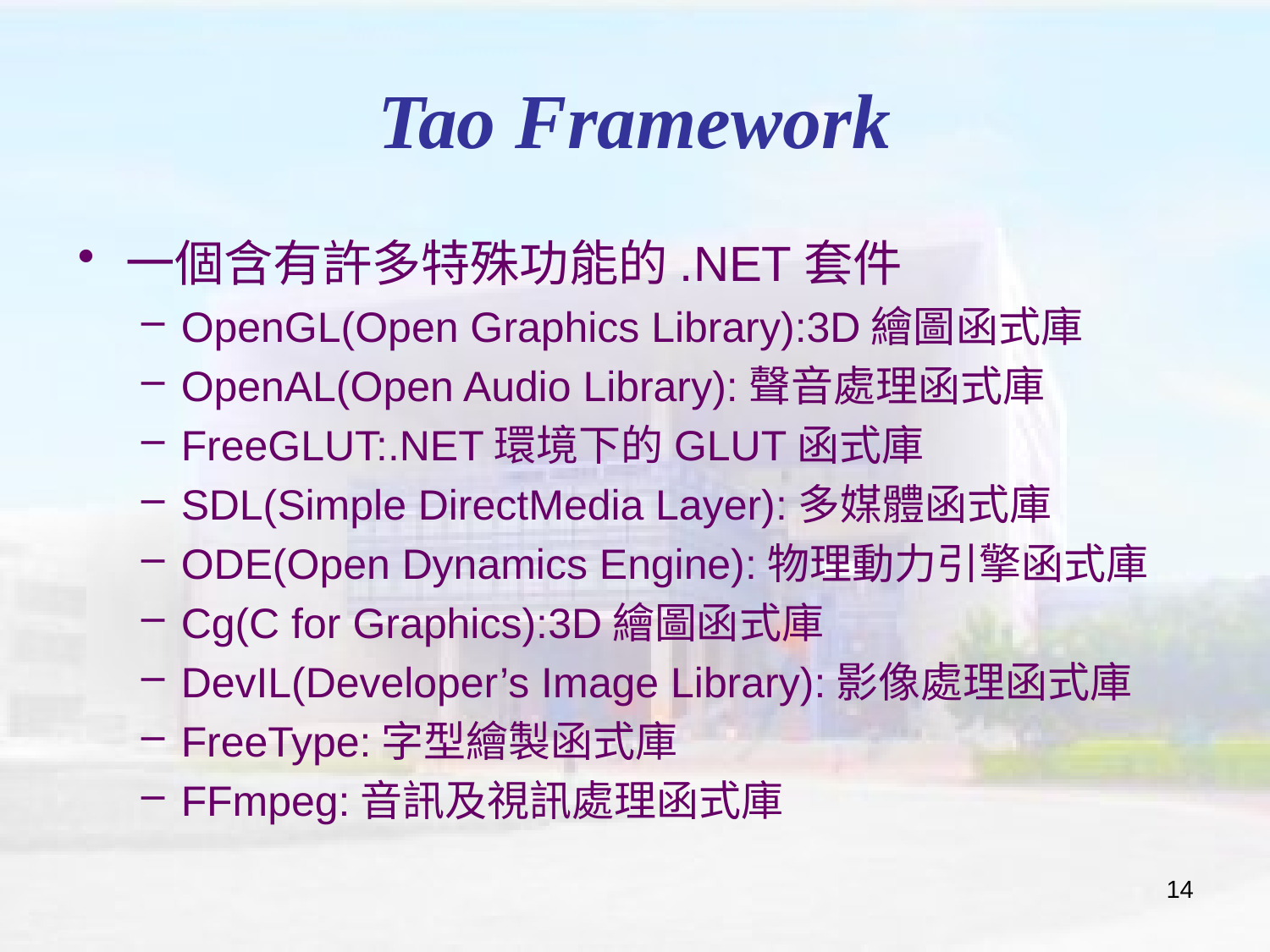

# Tao Framework
一個含有許多特殊功能的.NET套件
OpenGL(Open Graphics Library):3D繪圖函式庫
OpenAL(Open Audio Library):聲音處理函式庫
FreeGLUT:.NET環境下的GLUT函式庫
SDL(Simple DirectMedia Layer):多媒體函式庫
ODE(Open Dynamics Engine):物理動力引擎函式庫
Cg(C for Graphics):3D繪圖函式庫
DevIL(Developer’s Image Library):影像處理函式庫
FreeType:字型繪製函式庫
FFmpeg:音訊及視訊處理函式庫
14